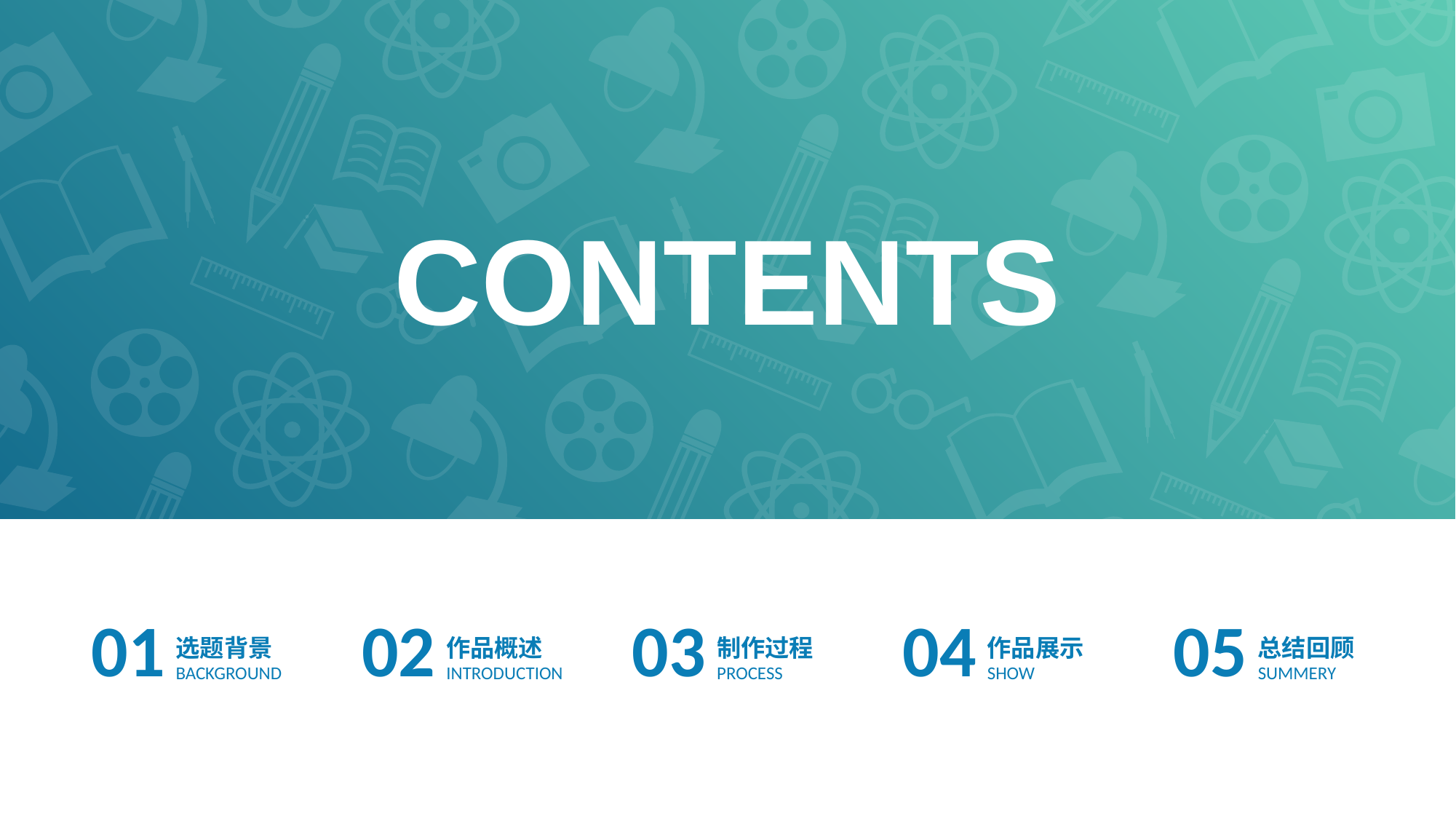

CONTENTS
01
选题背景
BACKGROUND
02
作品概述
INTRODUCTION
03
制作过程
PROCESS
04
作品展示
SHOW
05
总结回顾
SUMMERY